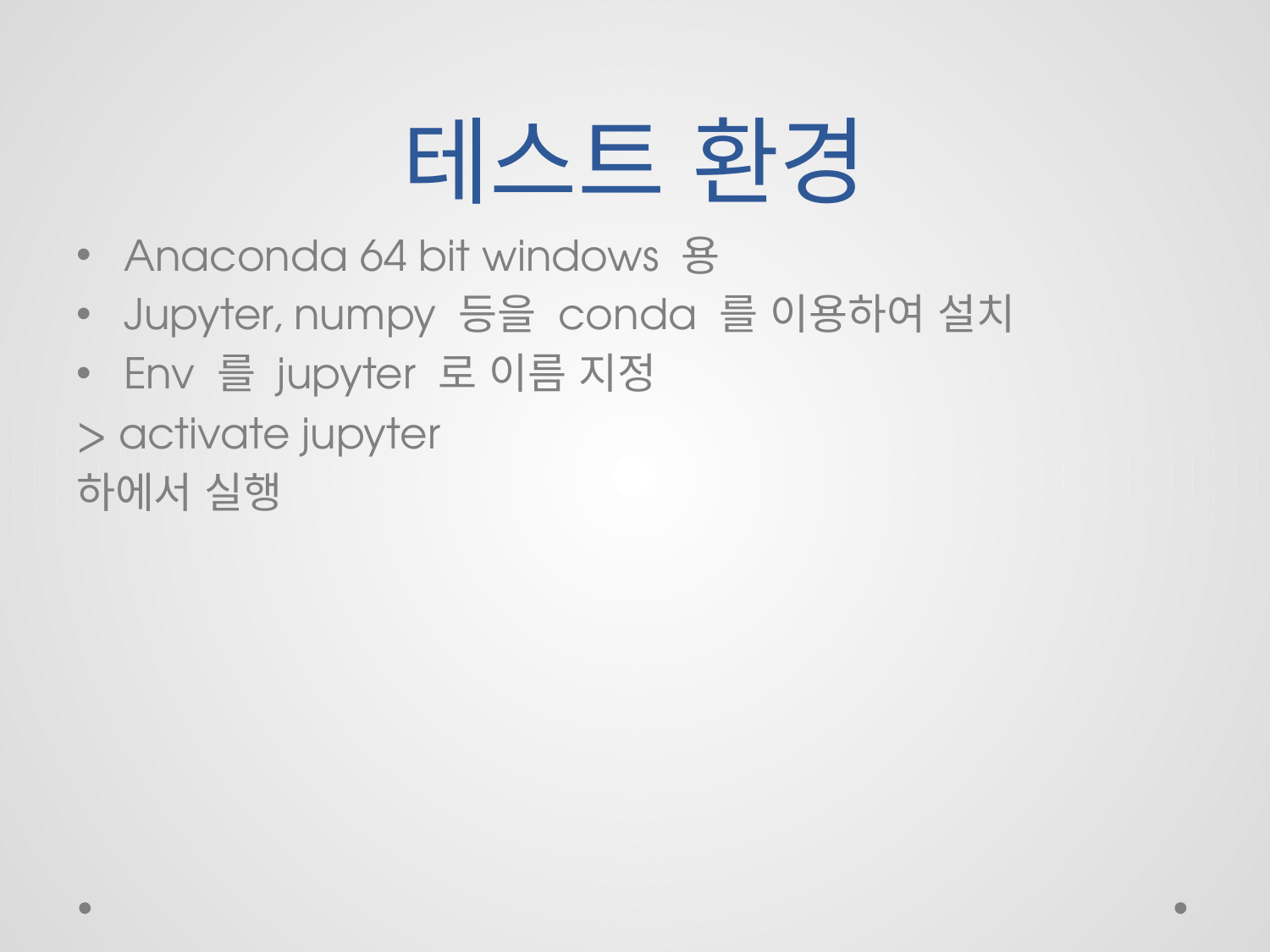

# 테스트 환경
Anaconda 64 bit windows 용
Jupyter, numpy 등을 conda 를 이용하여 설치
Env 를 jupyter 로 이름 지정
> activate jupyter
하에서 실행